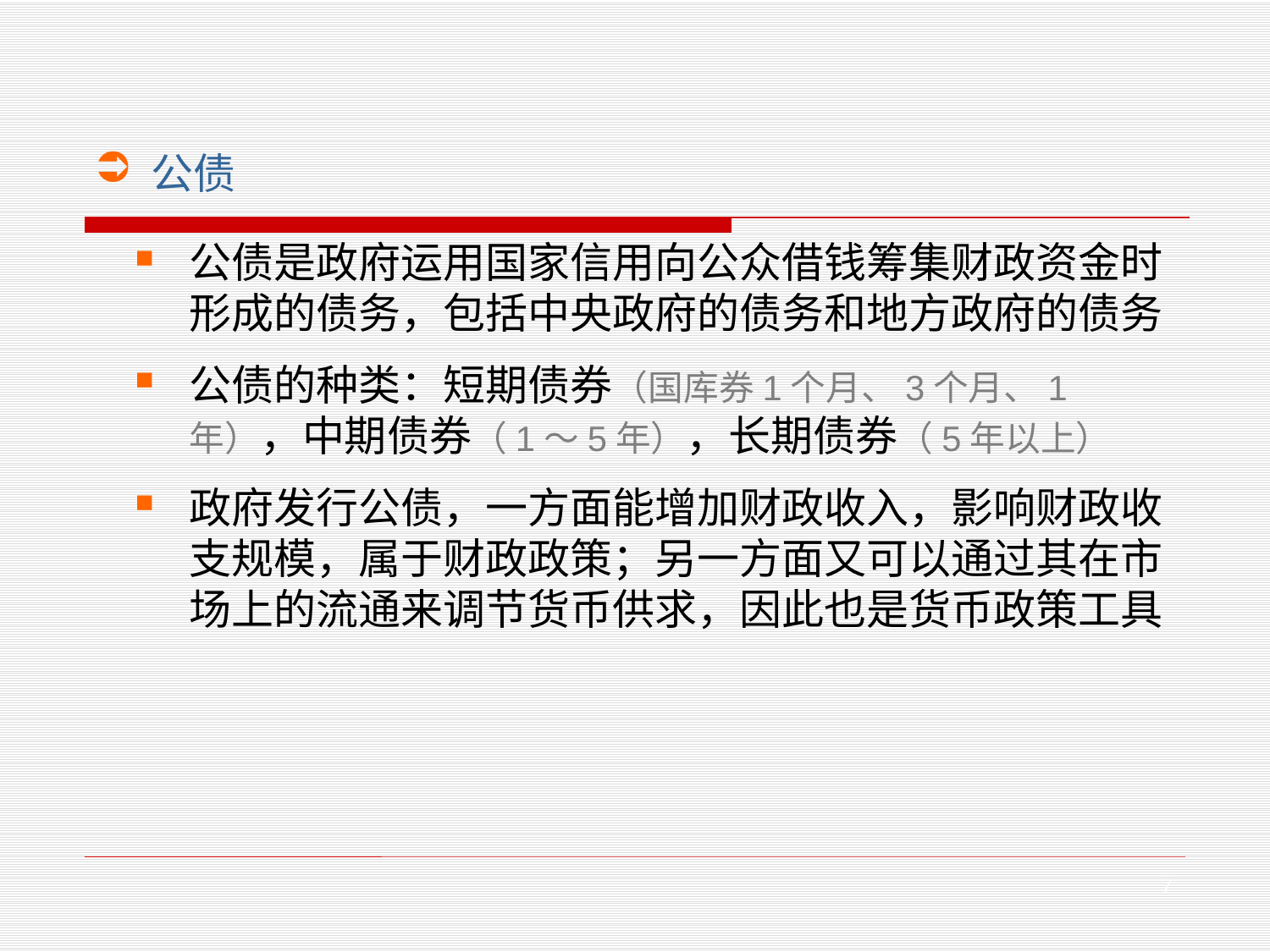

公债
公债是政府运用国家信用向公众借钱筹集财政资金时形成的债务，包括中央政府的债务和地方政府的债务
公债的种类：短期债券（国库券1个月、3个月、1年），中期债券（1～5年），长期债券（5年以上）
政府发行公债，一方面能增加财政收入，影响财政收支规模，属于财政政策；另一方面又可以通过其在市场上的流通来调节货币供求，因此也是货币政策工具
7